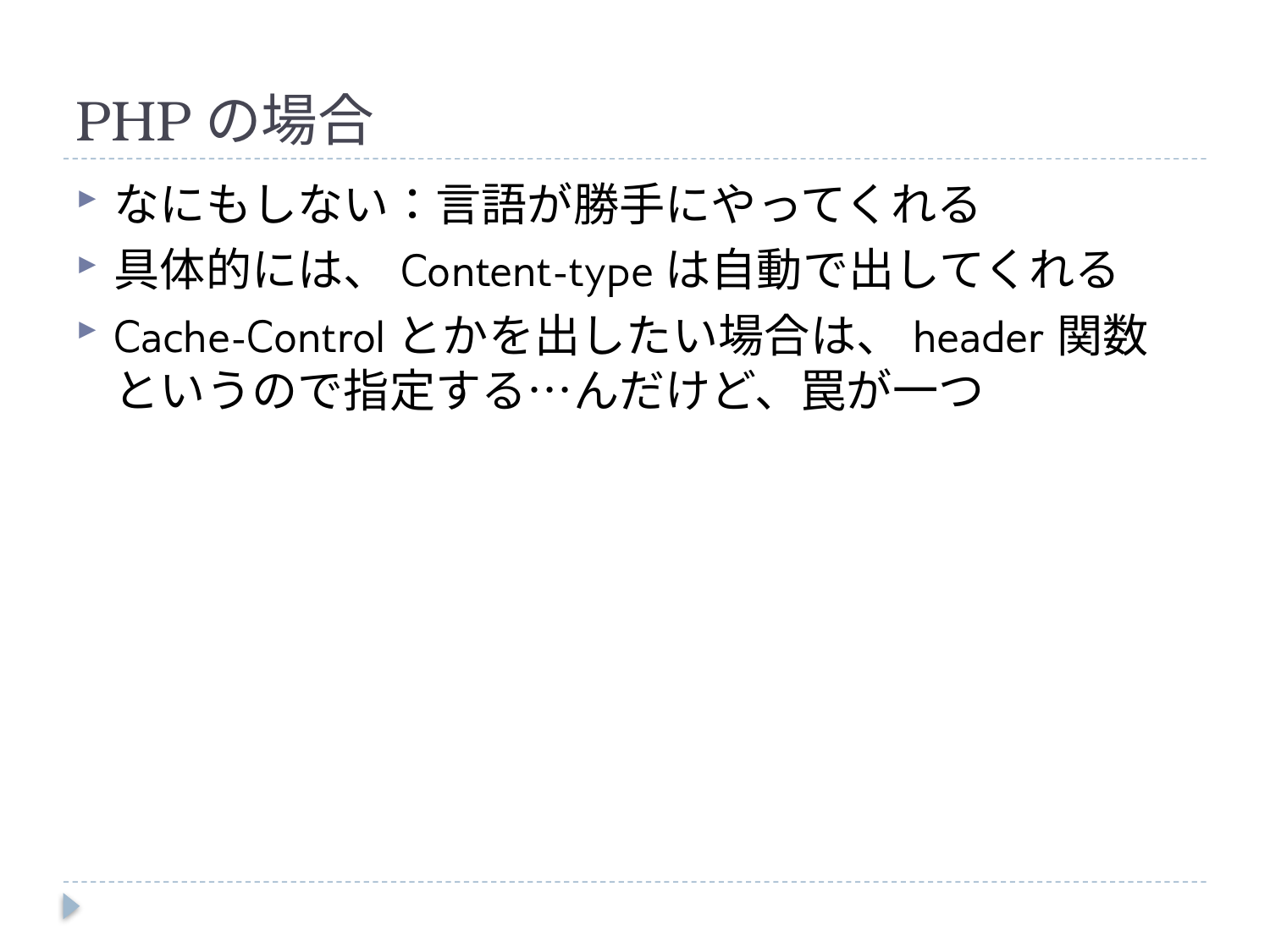

# PHPの場合
なにもしない：言語が勝手にやってくれる
具体的には、Content-typeは自動で出してくれる
Cache-Controlとかを出したい場合は、header関数というので指定する…んだけど、罠が一つ